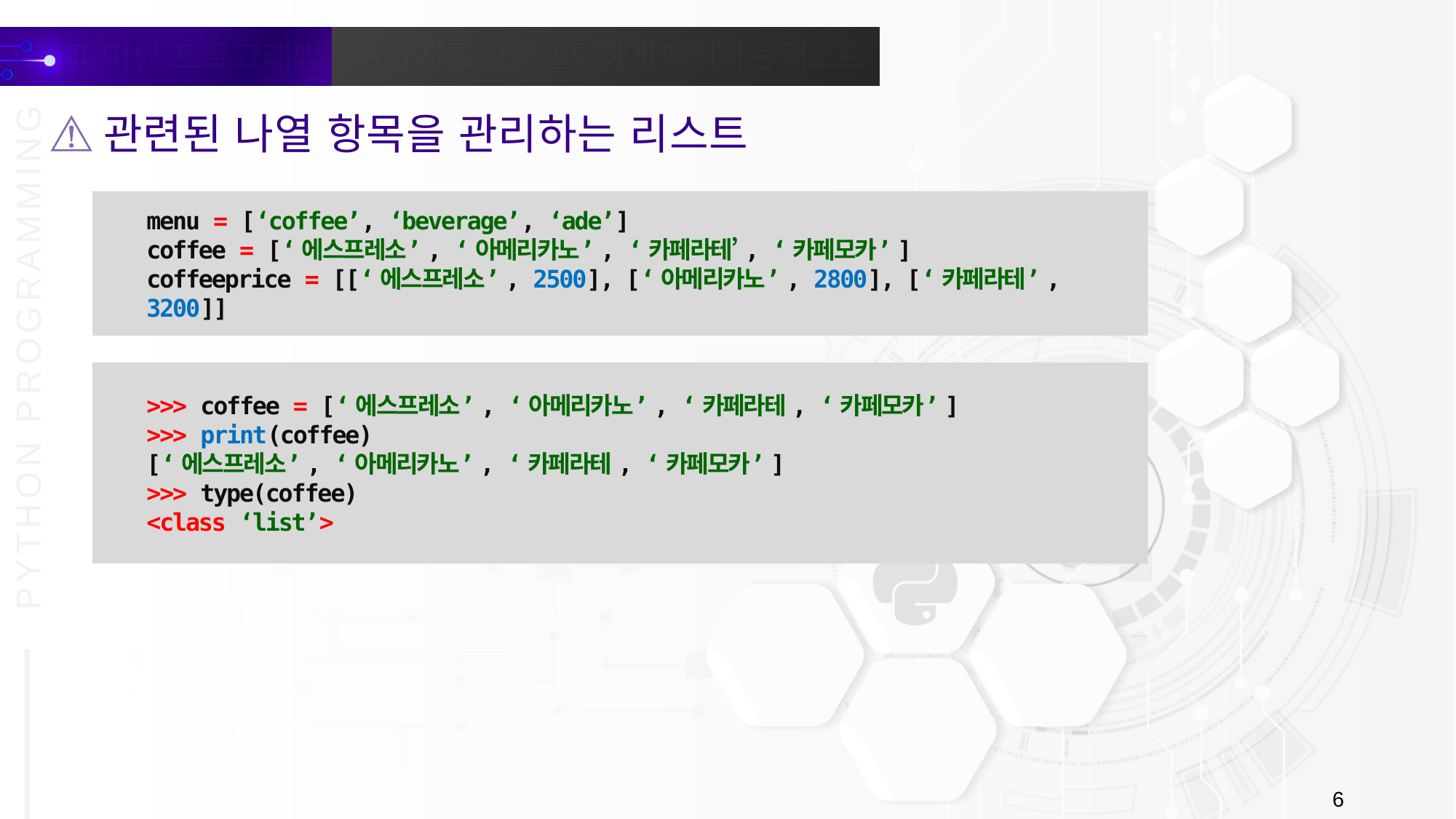

관련된 나열 항목을 관리하는 리스트
menu = [‘coffee’, ‘beverage’, ‘ade’]
coffee = [‘에스프레소’, ‘아메리카노’, ‘카페라테’, ‘카페모카’]
coffeeprice = [[‘에스프레소’, 2500], [‘아메리카노’, 2800], [‘카페라테’, 3200]]
>>> coffee = [‘에스프레소’, ‘아메리카노’, ‘카페라테, ‘카페모카’]
>>> print(coffee)
[‘에스프레소’, ‘아메리카노’, ‘카페라테, ‘카페모카’]
>>> type(coffee)
<class ‘list’>
6